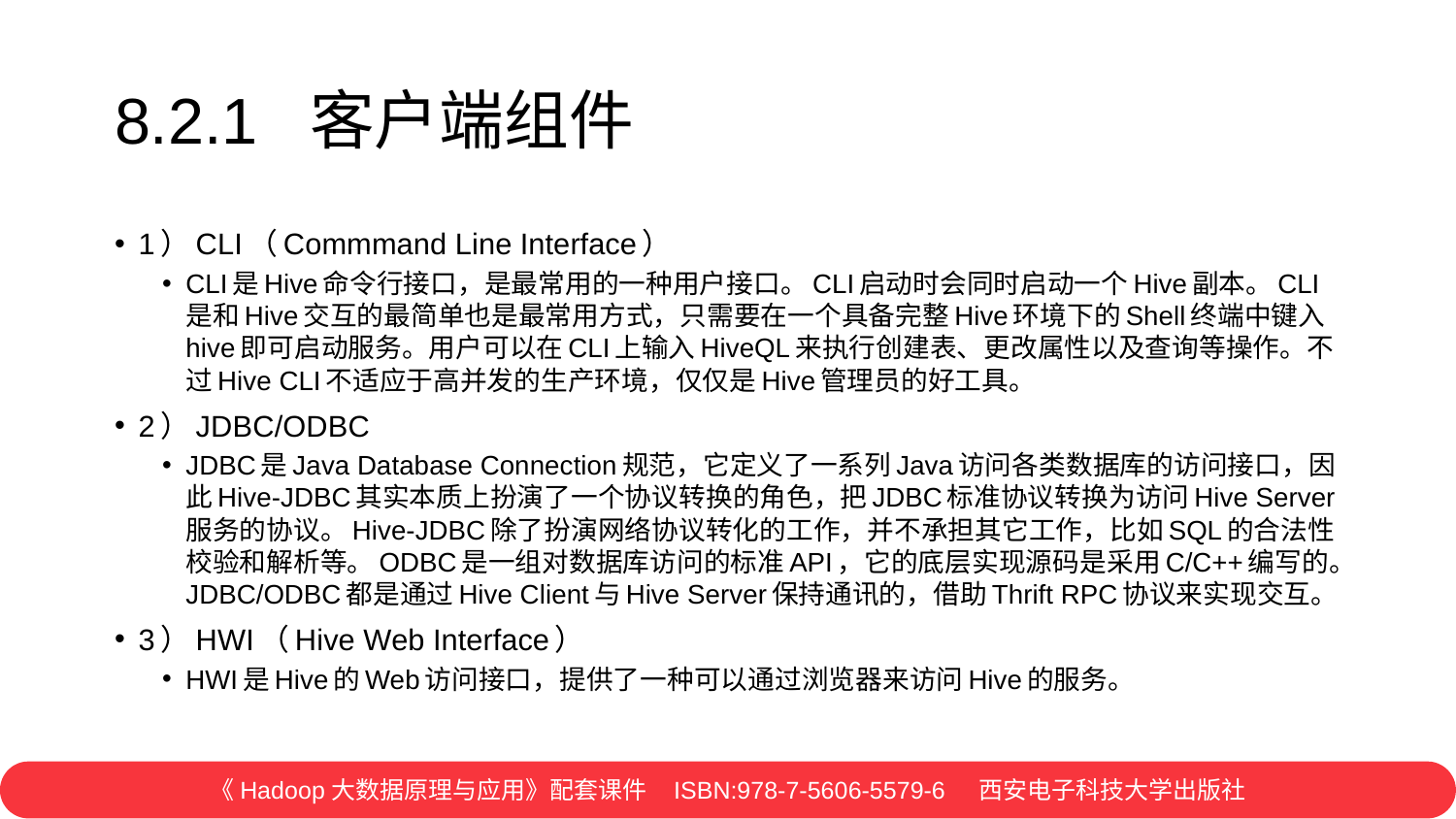

# 8.2.1  客户端组件
1）CLI（Commmand Line Interface）
CLI是Hive命令行接口，是最常用的一种用户接口。CLI启动时会同时启动一个Hive副本。CLI是和Hive交互的最简单也是最常用方式，只需要在一个具备完整Hive环境下的Shell终端中键入hive即可启动服务。用户可以在CLI上输入HiveQL来执行创建表、更改属性以及查询等操作。不过Hive CLI不适应于高并发的生产环境，仅仅是Hive管理员的好工具。
2）JDBC/ODBC
JDBC是Java Database Connection规范，它定义了一系列Java访问各类数据库的访问接口，因此Hive-JDBC其实本质上扮演了一个协议转换的角色，把JDBC标准协议转换为访问Hive Server服务的协议。Hive-JDBC除了扮演网络协议转化的工作，并不承担其它工作，比如SQL的合法性校验和解析等。ODBC是一组对数据库访问的标准API，它的底层实现源码是采用C/C++编写的。JDBC/ODBC都是通过Hive Client与Hive Server保持通讯的，借助Thrift RPC协议来实现交互。
3）HWI（Hive Web Interface）
HWI是Hive的Web访问接口，提供了一种可以通过浏览器来访问Hive的服务。